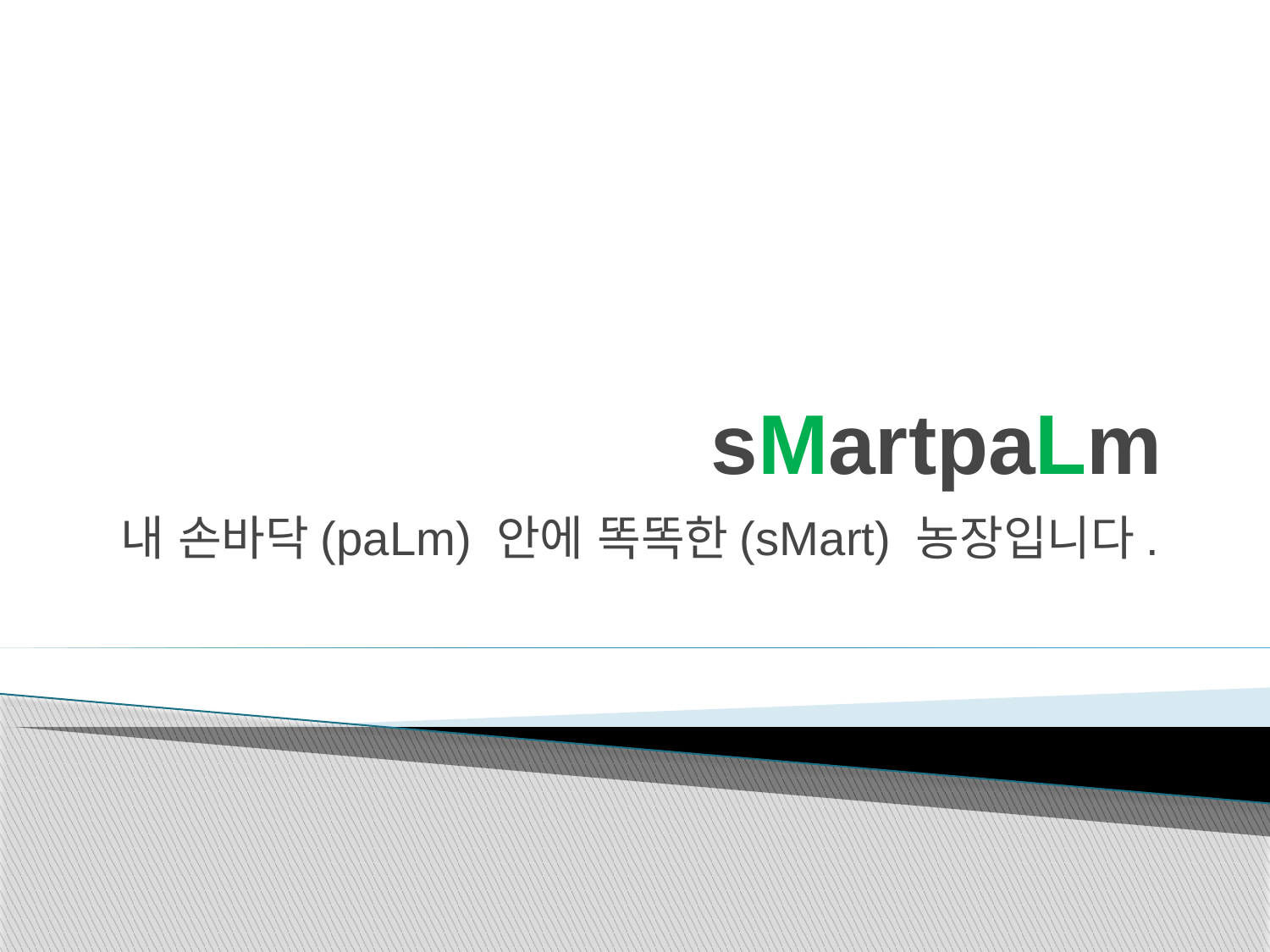

# sMartpaLm
내 손바닥(paLm) 안에 똑똑한(sMart) 농장입니다.